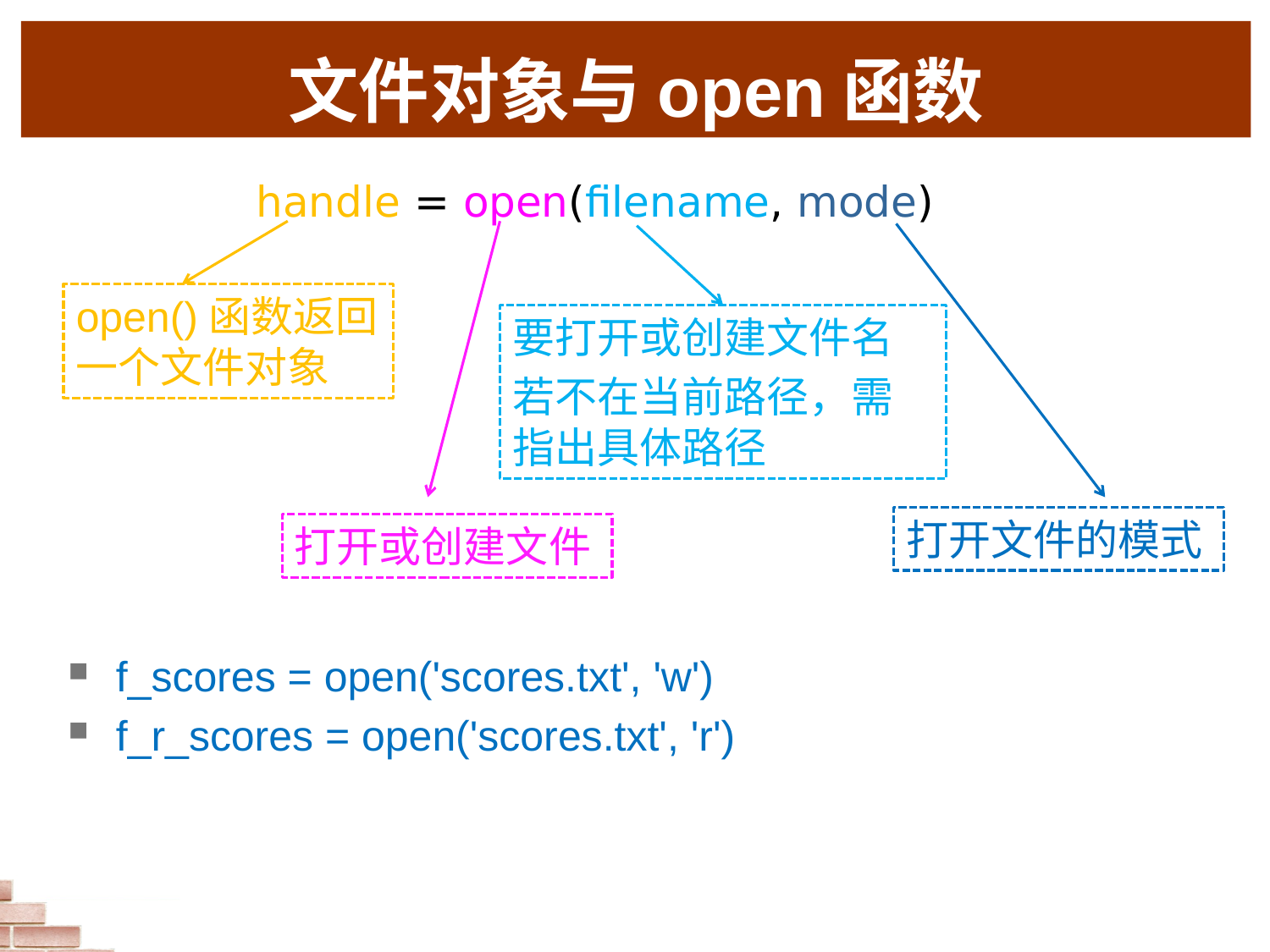

文件对象与open函数
handle = open(filename, mode)
open()函数返回一个文件对象
要打开或创建文件名
若不在当前路径，需指出具体路径
打开文件的模式
打开或创建文件
f_scores = open('scores.txt', 'w')
f_r_scores = open('scores.txt', 'r')